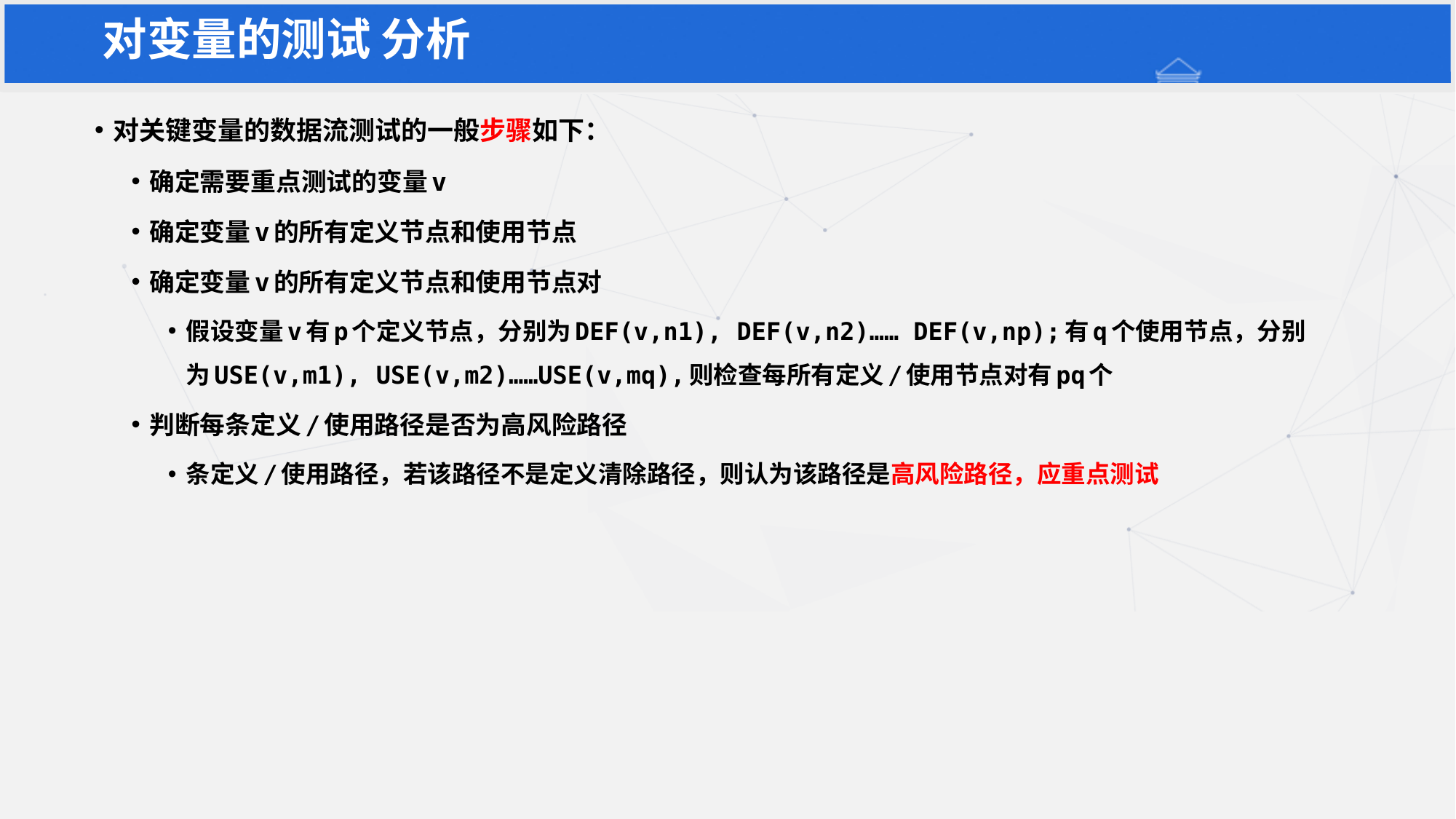

对变量的测试 分析
对关键变量的数据流测试的一般步骤如下：
确定需要重点测试的变量v
确定变量v的所有定义节点和使用节点
确定变量v的所有定义节点和使用节点对
假设变量v有p个定义节点，分别为DEF(v,n1), DEF(v,n2)…… DEF(v,np);有q个使用节点，分别为USE(v,m1), USE(v,m2)……USE(v,mq),则检查每所有定义/使用节点对有pq个
判断每条定义/使用路径是否为高风险路径
条定义/使用路径，若该路径不是定义清除路径，则认为该路径是高风险路径，应重点测试